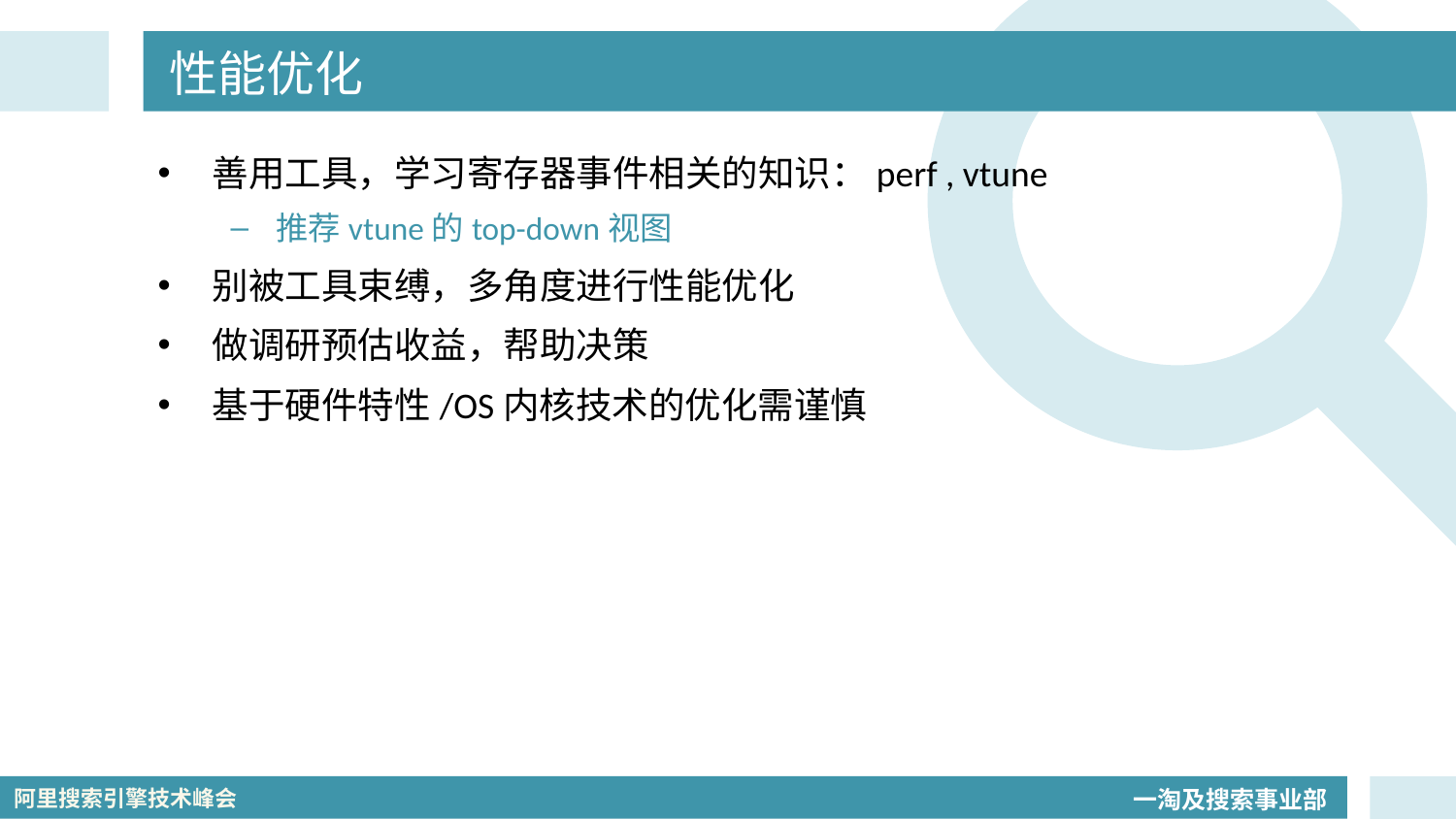

# 性能优化
善用工具，学习寄存器事件相关的知识：perf , vtune
推荐vtune的top-down视图
别被工具束缚，多角度进行性能优化
做调研预估收益，帮助决策
基于硬件特性/OS内核技术的优化需谨慎